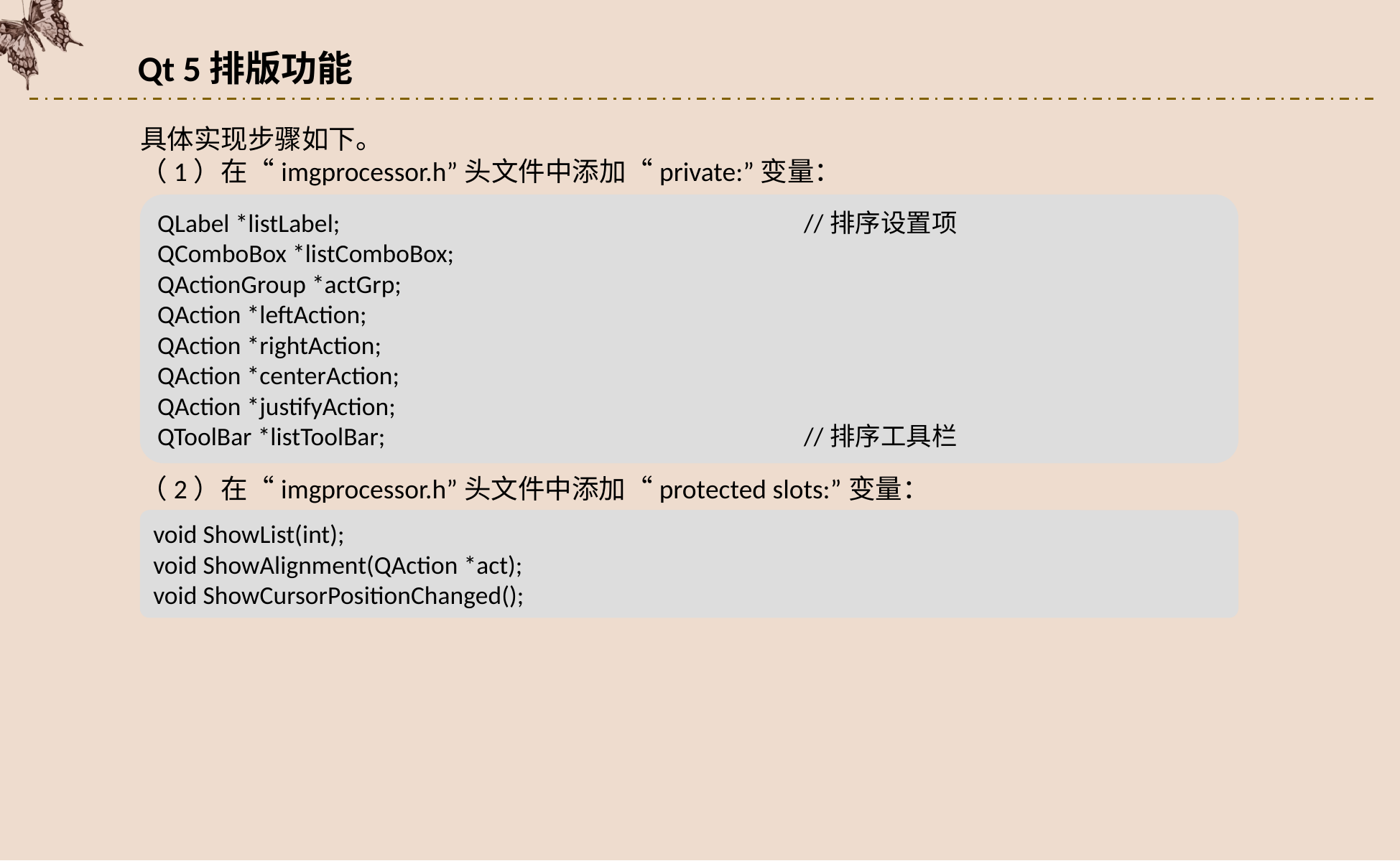

Qt 5排版功能
具体实现步骤如下。
（1）在“imgprocessor.h”头文件中添加“private:”变量：
QLabel *listLabel;                                    			//排序设置项
QComboBox *listComboBox;
QActionGroup *actGrp;
QAction *leftAction;
QAction *rightAction;
QAction *centerAction;
QAction *justifyAction;
QToolBar *listToolBar;                              	 		//排序工具栏
（2）在“imgprocessor.h”头文件中添加“protected slots:”变量：
void ShowList(int);
void ShowAlignment(QAction *act);
void ShowCursorPositionChanged();